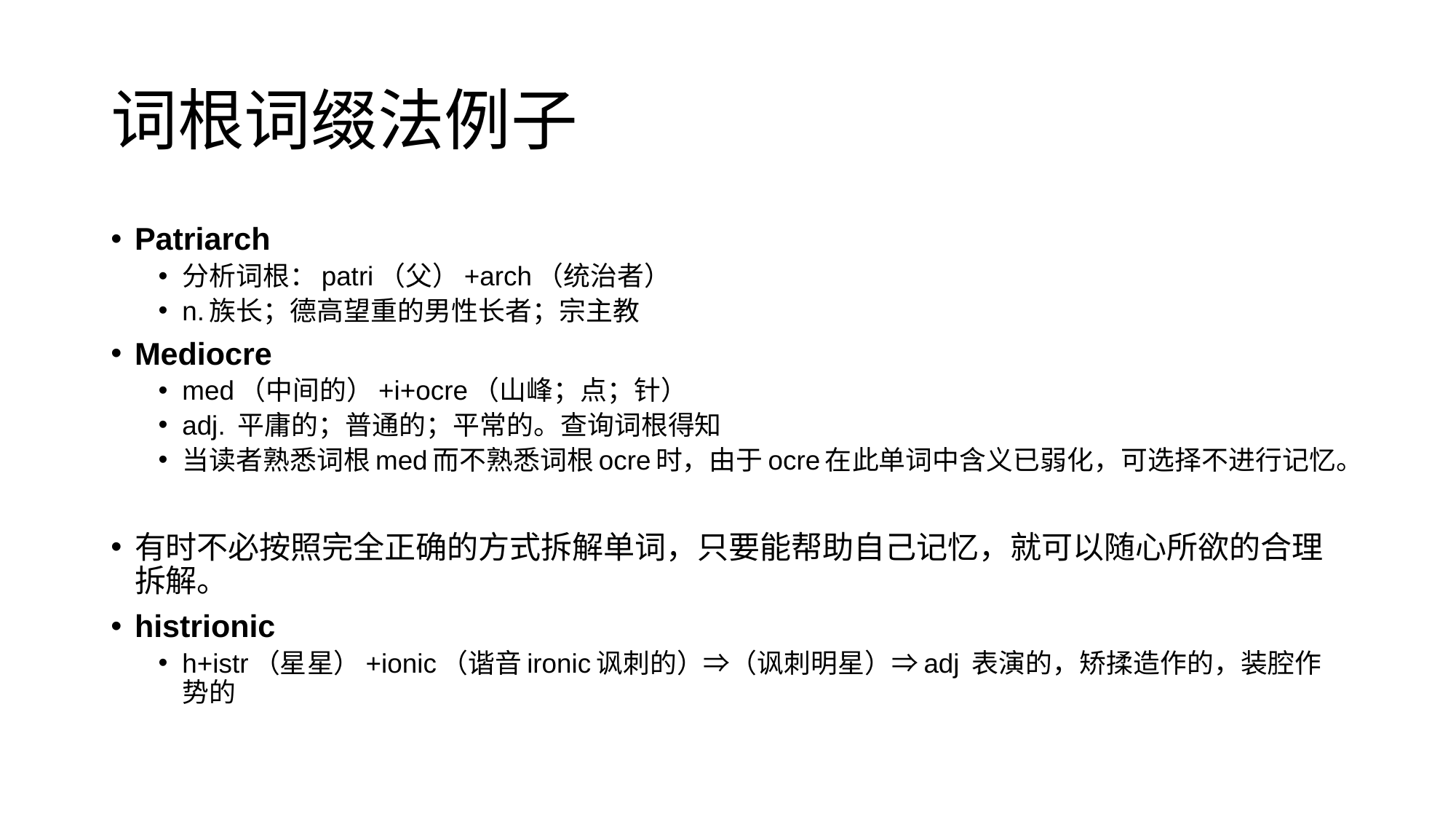

# 词根词缀法例子
Patriarch
分析词根：patri（父）+arch（统治者）
n.族长；德高望重的男性长者；宗主教
Mediocre
med（中间的）+i+ocre（山峰；点；针）
adj. 平庸的；普通的；平常的。查询词根得知
当读者熟悉词根med而不熟悉词根ocre时，由于ocre在此单词中含义已弱化，可选择不进行记忆。

有时不必按照完全正确的方式拆解单词，只要能帮助自己记忆，就可以随心所欲的合理拆解。
histrionic
h+istr（星星）+ionic（谐音ironic讽刺的）⇒（讽刺明星）⇒adj 表演的，矫揉造作的，装腔作势的